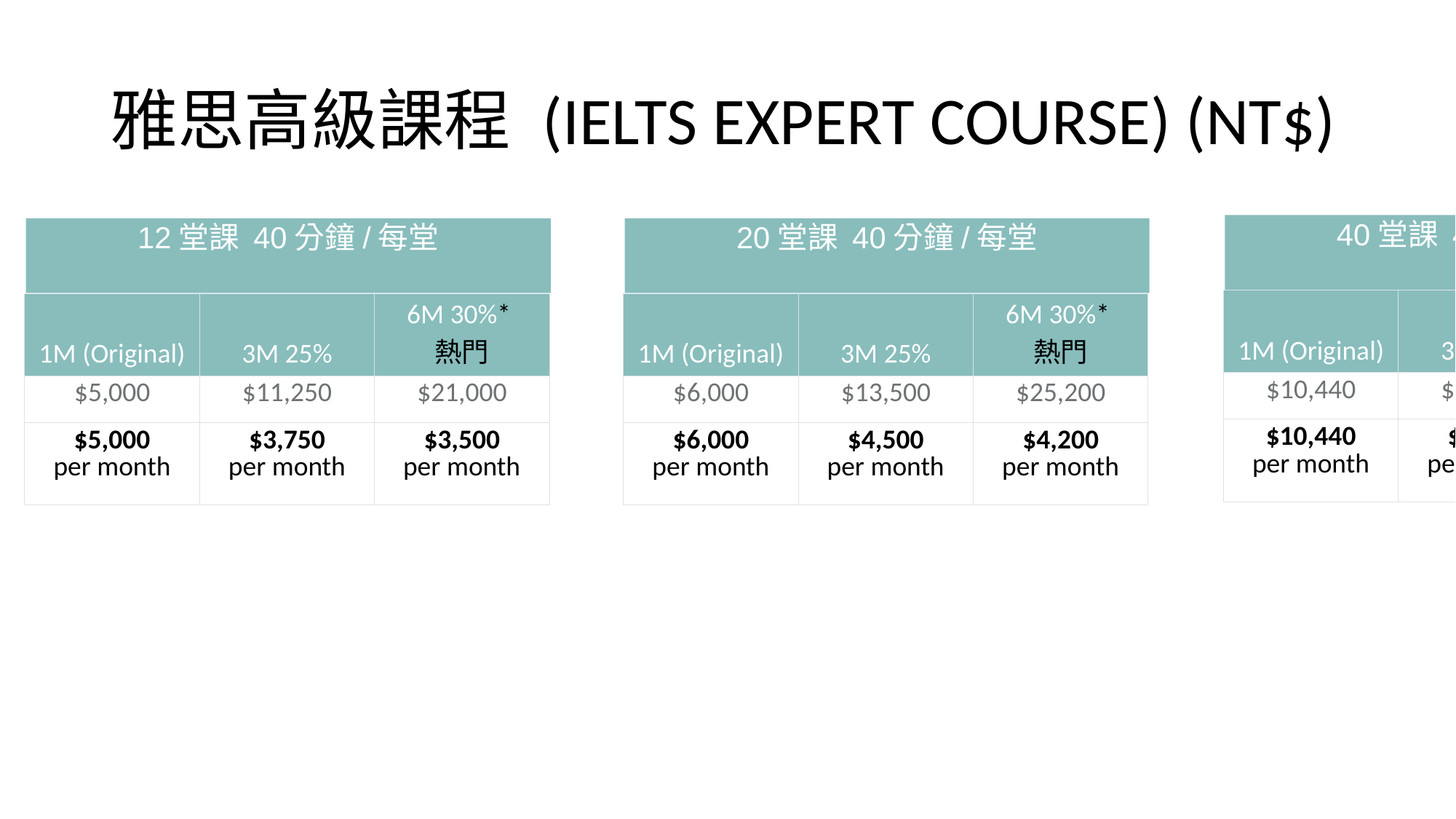

# 雅思高級課程 (IELTS EXPERT COURSE) (NT$)
40堂課 40分鐘/每堂

12堂課 40分鐘/每堂

20堂課 40分鐘/每堂

| 1M (Original) | 3M 25% | 6M 30%\* 熱門 |
| --- | --- | --- |
| $10,440 | $23,490 | $43,848 |
| $10,440 per month | $7,830 per month | $7,380 per month |
| 1M (Original) | 3M 25% | 6M 30%\* 熱門 |
| --- | --- | --- |
| $5,000 | $11,250 | $21,000 |
| $5,000 per month | $3,750 per month | $3,500 per month |
| 1M (Original) | 3M 25% | 6M 30%\* 熱門 |
| --- | --- | --- |
| $6,000 | $13,500 | $25,200 |
| $6,000 per month | $4,500 per month | $4,200 per month |